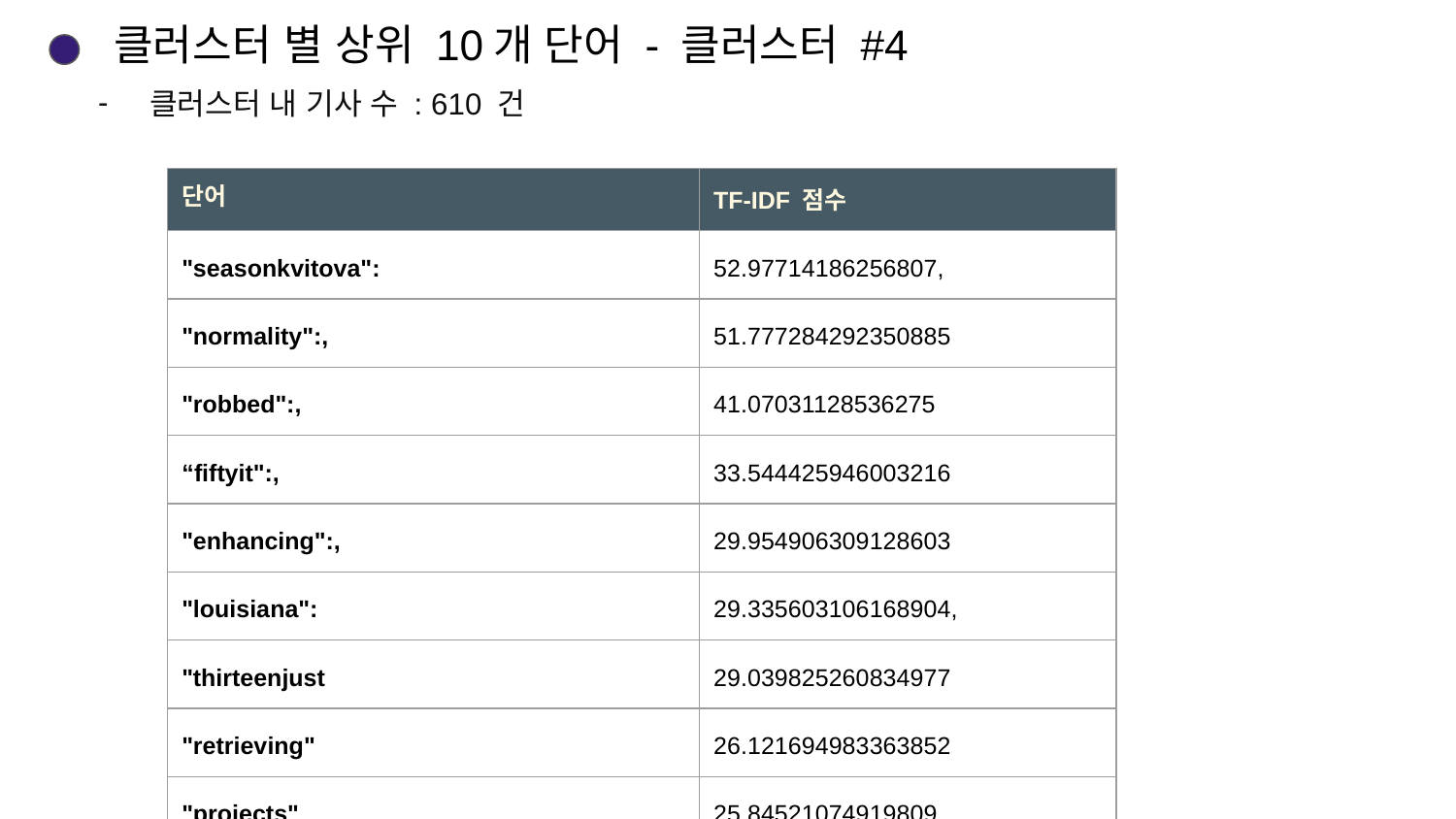

# 클러스터 별 상위 10개 단어 - 클러스터 #4

클러스터 내 기사 수 : 610 건
| 단어 | TF-IDF 점수 |
| --- | --- |
| "seasonkvitova": | 52.97714186256807, |
| "normality":, | 51.777284292350885 |
| "robbed":, | 41.07031128536275 |
| “fiftyit":, | 33.544425946003216 |
| "enhancing":, | 29.954906309128603 |
| "louisiana": | 29.335603106168904, |
| "thirteenjust | 29.039825260834977 |
| "retrieving" | 26.121694983363852 |
| "projects" | 25.84521074919809 |
| "conqueror" | 25.67026433098996 |